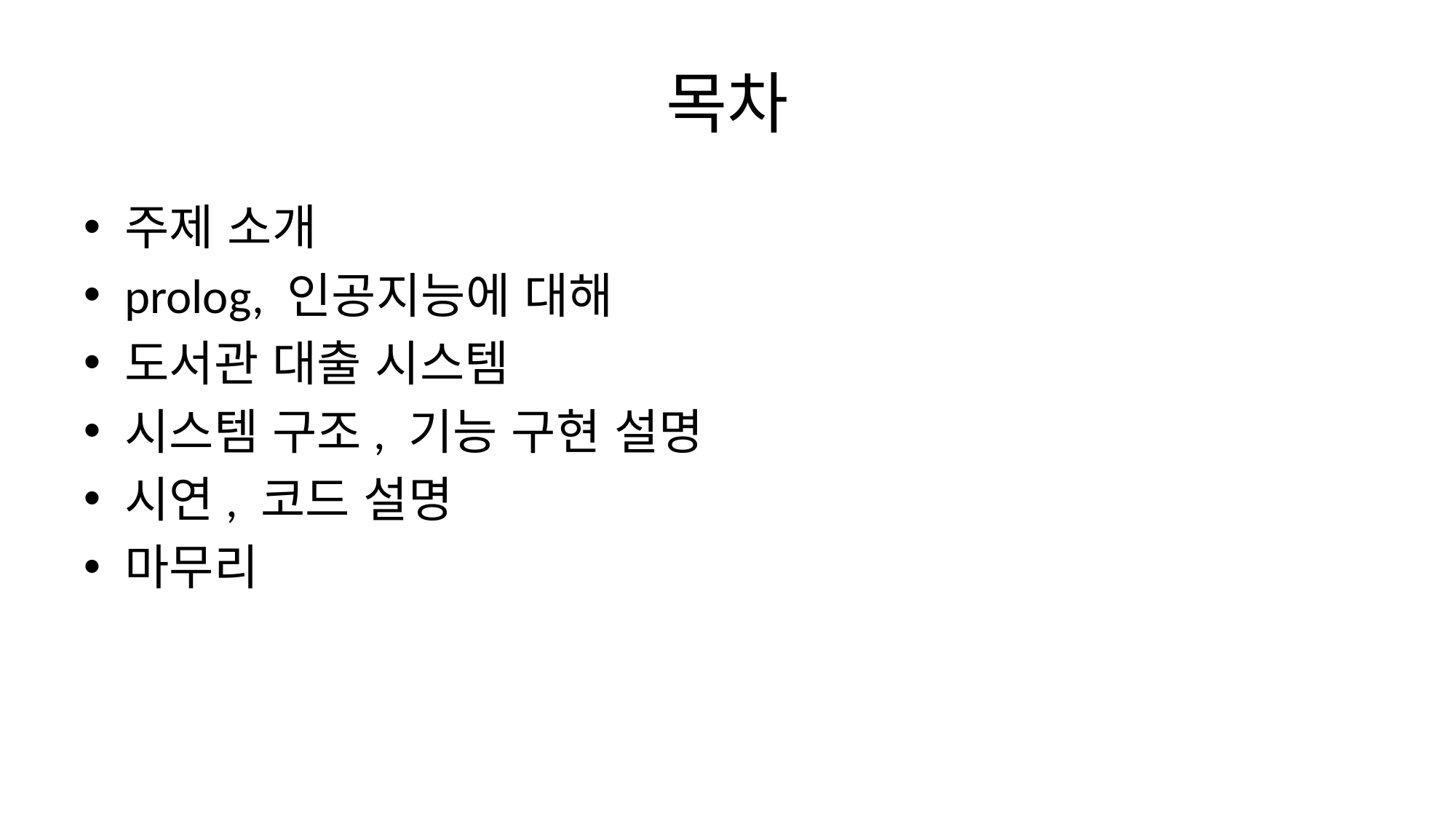

# 목차
주제 소개
prolog, 인공지능에 대해
도서관 대출 시스템
시스템 구조, 기능 구현 설명
시연, 코드 설명
마무리